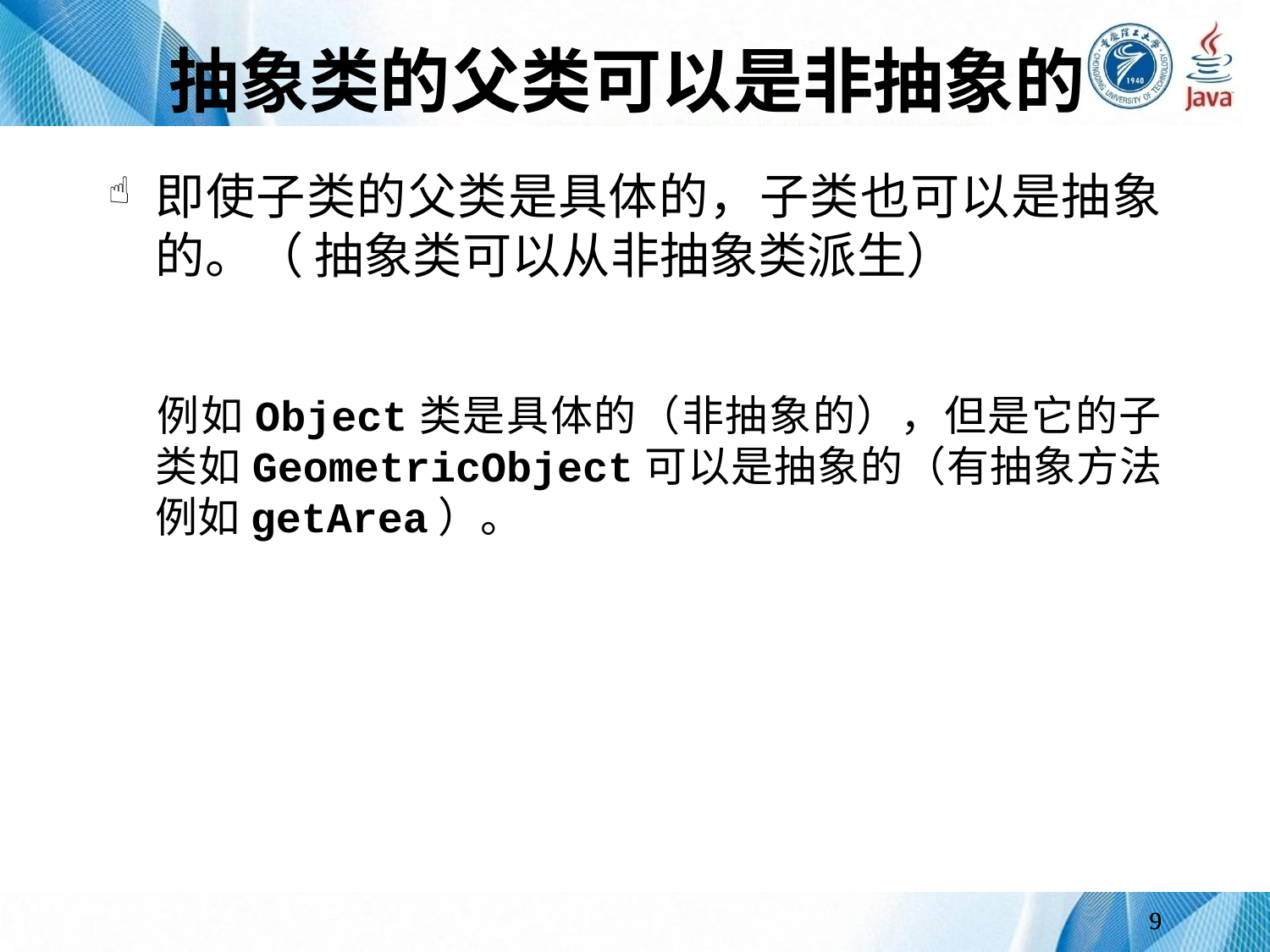

# 抽象类的父类可以是非抽象的
即使子类的父类是具体的，子类也可以是抽象的。（ 抽象类可以从非抽象类派生）

	例如Object类是具体的（非抽象的），但是它的子类如GeometricObject可以是抽象的（有抽象方法例如getArea）。

9
9